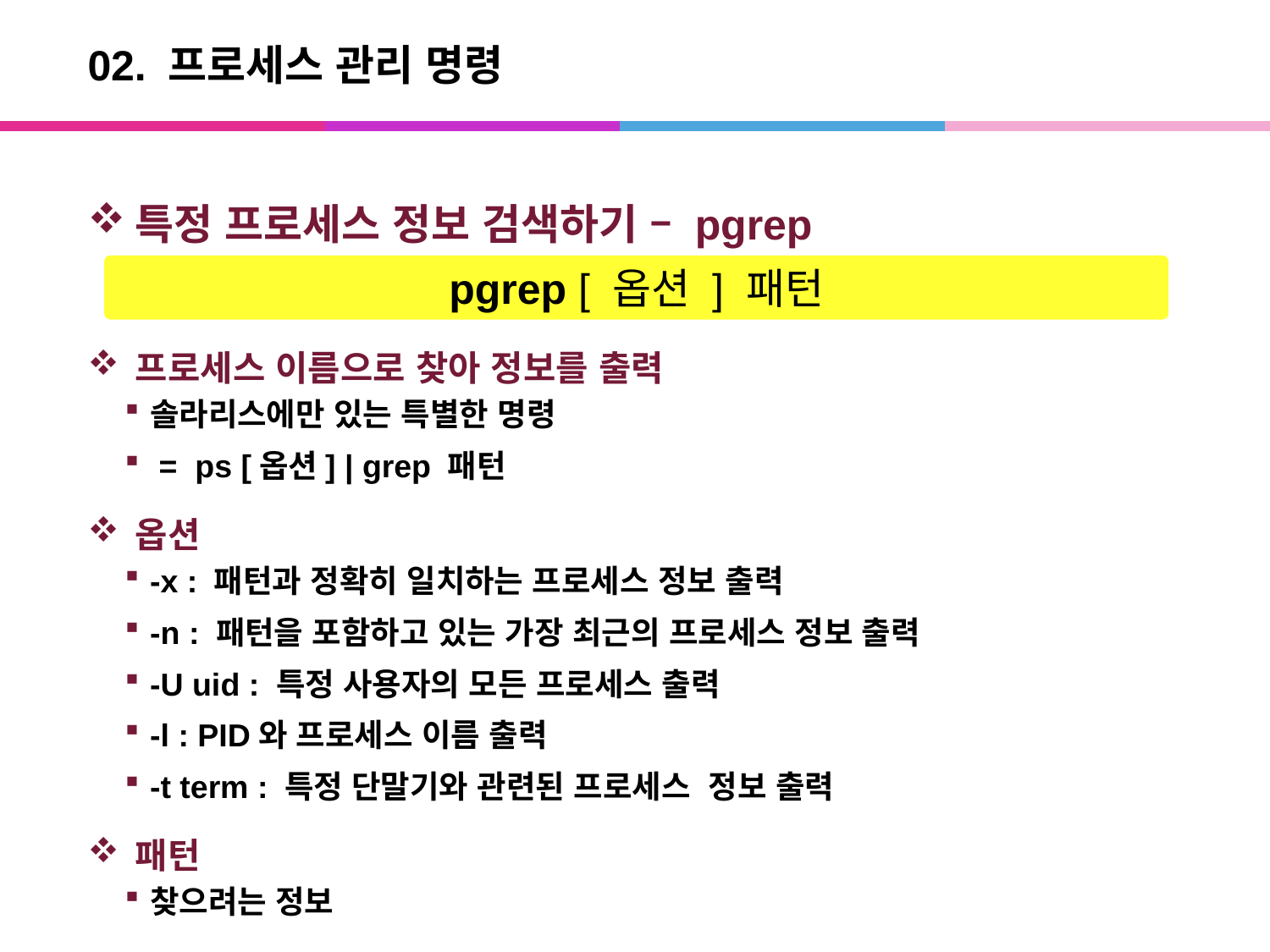

# 02. 프로세스 관리 명령
특정 프로세스 정보 검색하기 – pgrep

프로세스 이름으로 찾아 정보를 출력
솔라리스에만 있는 특별한 명령
 =  ps [옵션] | grep 패턴
옵션
-x : 패턴과 정확히 일치하는 프로세스 정보 출력
-n : 패턴을 포함하고 있는 가장 최근의 프로세스 정보 출력
-U uid : 특정 사용자의 모든 프로세스 출력
-l : PID와 프로세스 이름 출력
-t term : 특정 단말기와 관련된 프로세스  정보 출력
패턴
찾으려는 정보

pgrep [ 옵션 ] 패턴